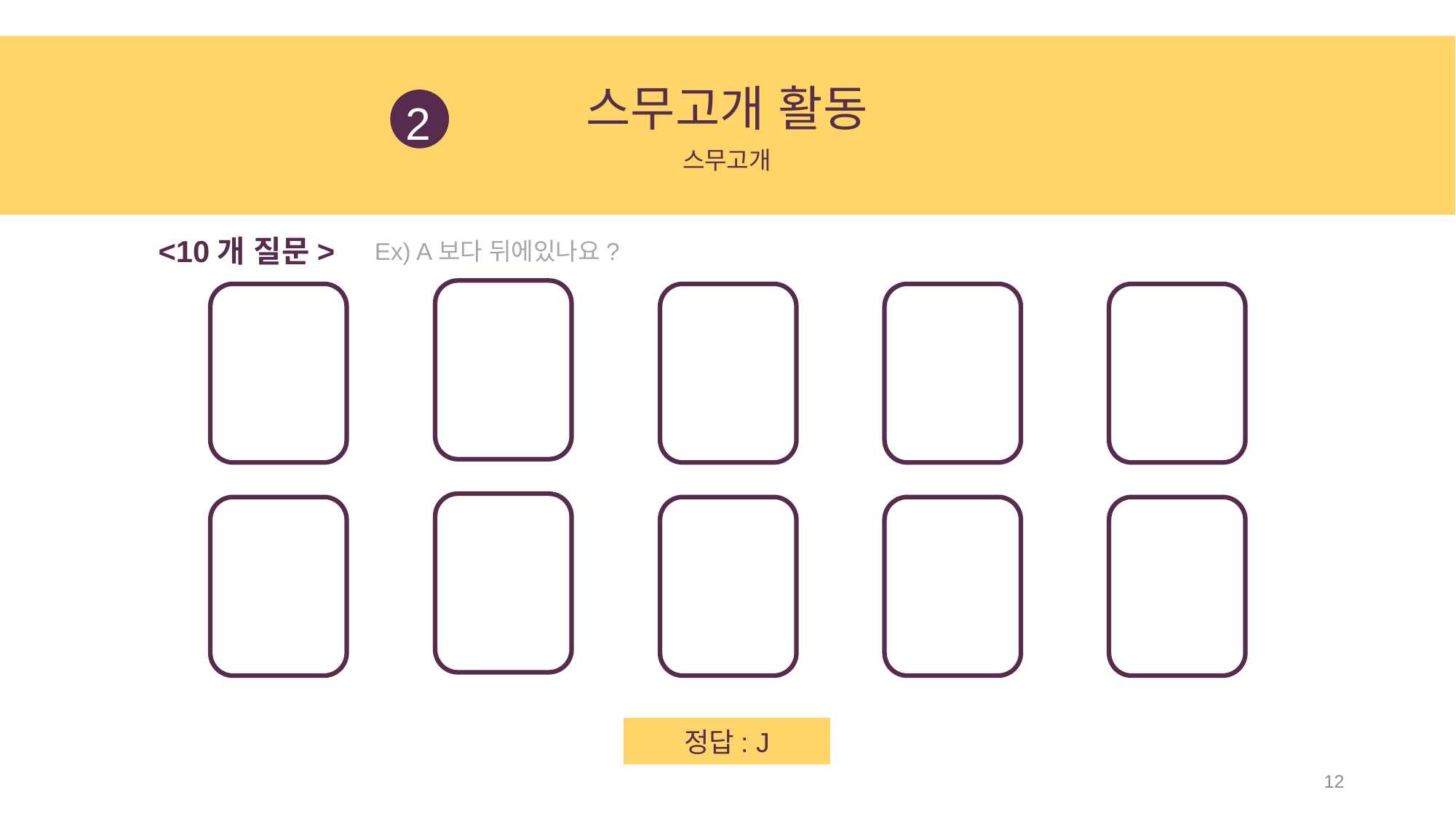

스무고개 활동

2
스무고개
<10개 질문>
Ex) A보다 뒤에있나요?

정답: J
12